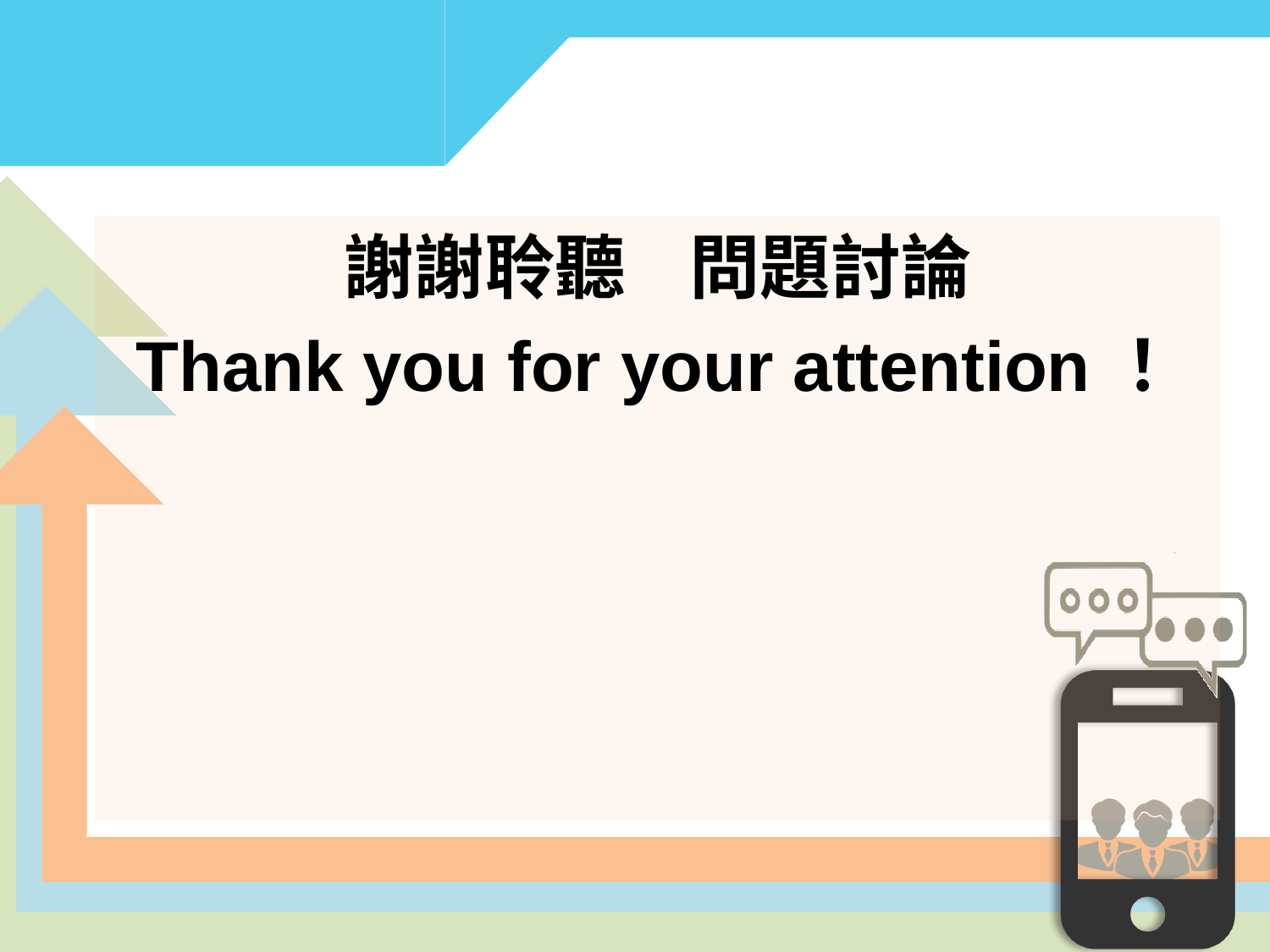

謝謝聆聽    問題討論
Thank you for your attention！